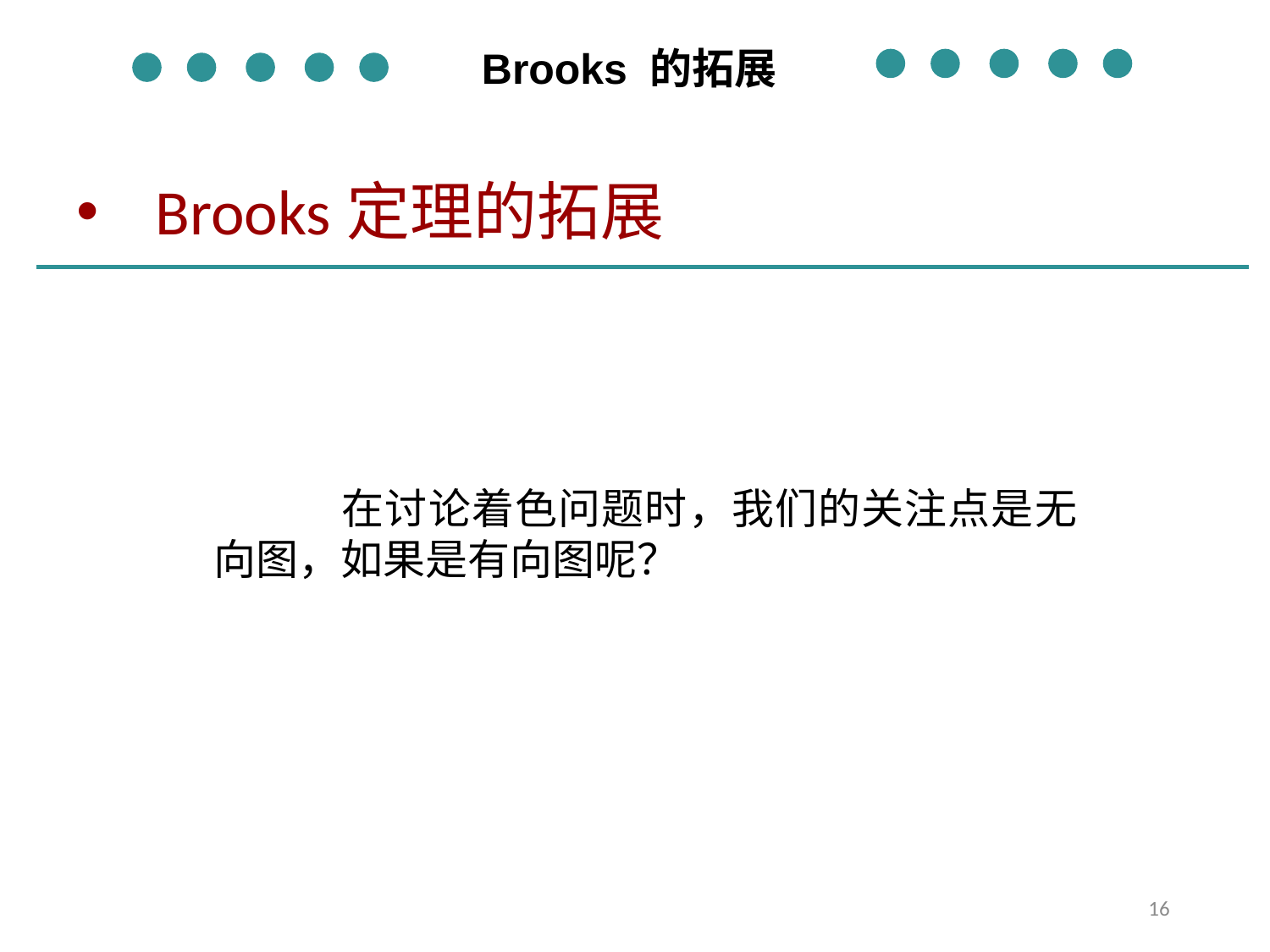

Brooks 的拓展

# Brooks定理的拓展
	在讨论着色问题时，我们的关注点是无向图，如果是有向图呢？
16